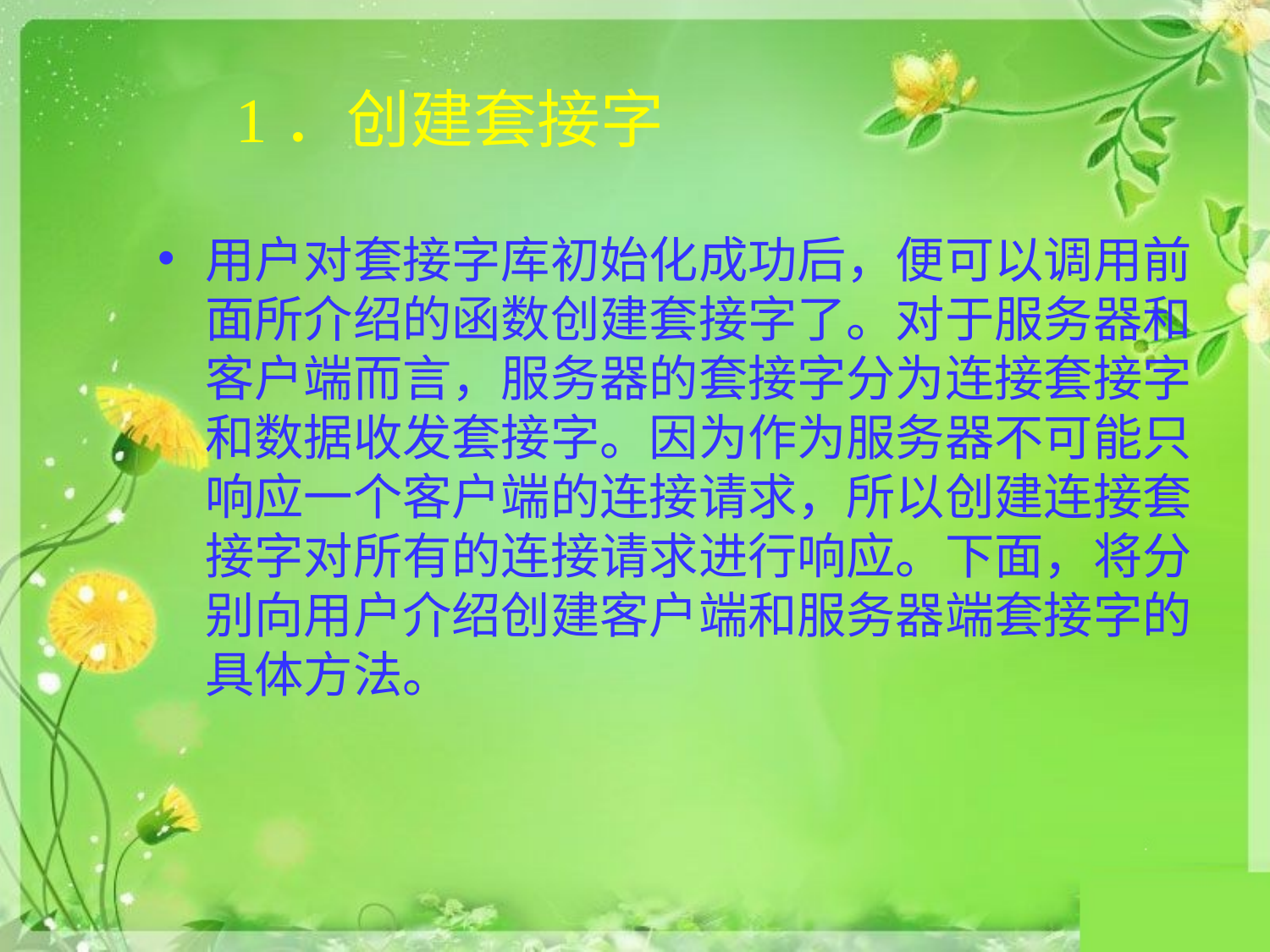

# 1．创建套接字
用户对套接字库初始化成功后，便可以调用前面所介绍的函数创建套接字了。对于服务器和客户端而言，服务器的套接字分为连接套接字和数据收发套接字。因为作为服务器不可能只响应一个客户端的连接请求，所以创建连接套接字对所有的连接请求进行响应。下面，将分别向用户介绍创建客户端和服务器端套接字的具体方法。